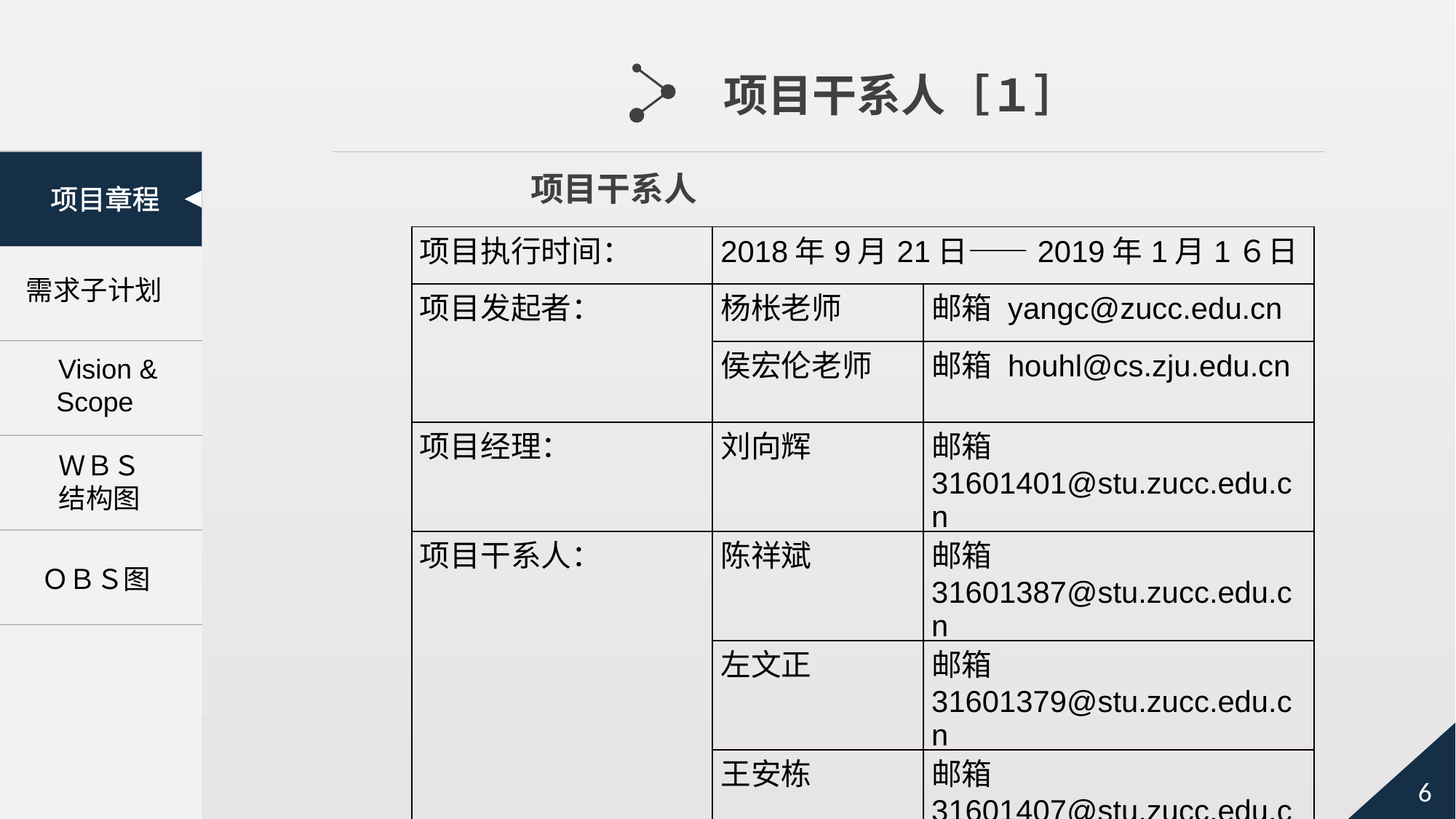

项目干系人［１］
项目干系人
项目章程
　需求子计划
　Vision &
Scope
ＷＢＳ
结构图
　ＯＢＳ图

| 项目执行时间： | 2018年9月21日——2019年1月1６日 |  |
| --- | --- | --- |
| 项目发起者： | 杨枨老师 | 邮箱 yangc@zucc.edu.cn |
|  | 侯宏伦老师 | 邮箱 houhl@cs.zju.edu.cn |
| 项目经理： | 刘向辉 | 邮箱 31601401@stu.zucc.edu.cn |
| 项目干系人： | 陈祥斌 | 邮箱 31601387@stu.zucc.edu.cn |
|  | 左文正 | 邮箱 31601379@stu.zucc.edu.cn |
|  | 王安栋 | 邮箱 31601407@stu.zucc.edu.cn |
|  | 涂弘森 | 邮箱 31601406@stu.zucc.edu.cn |